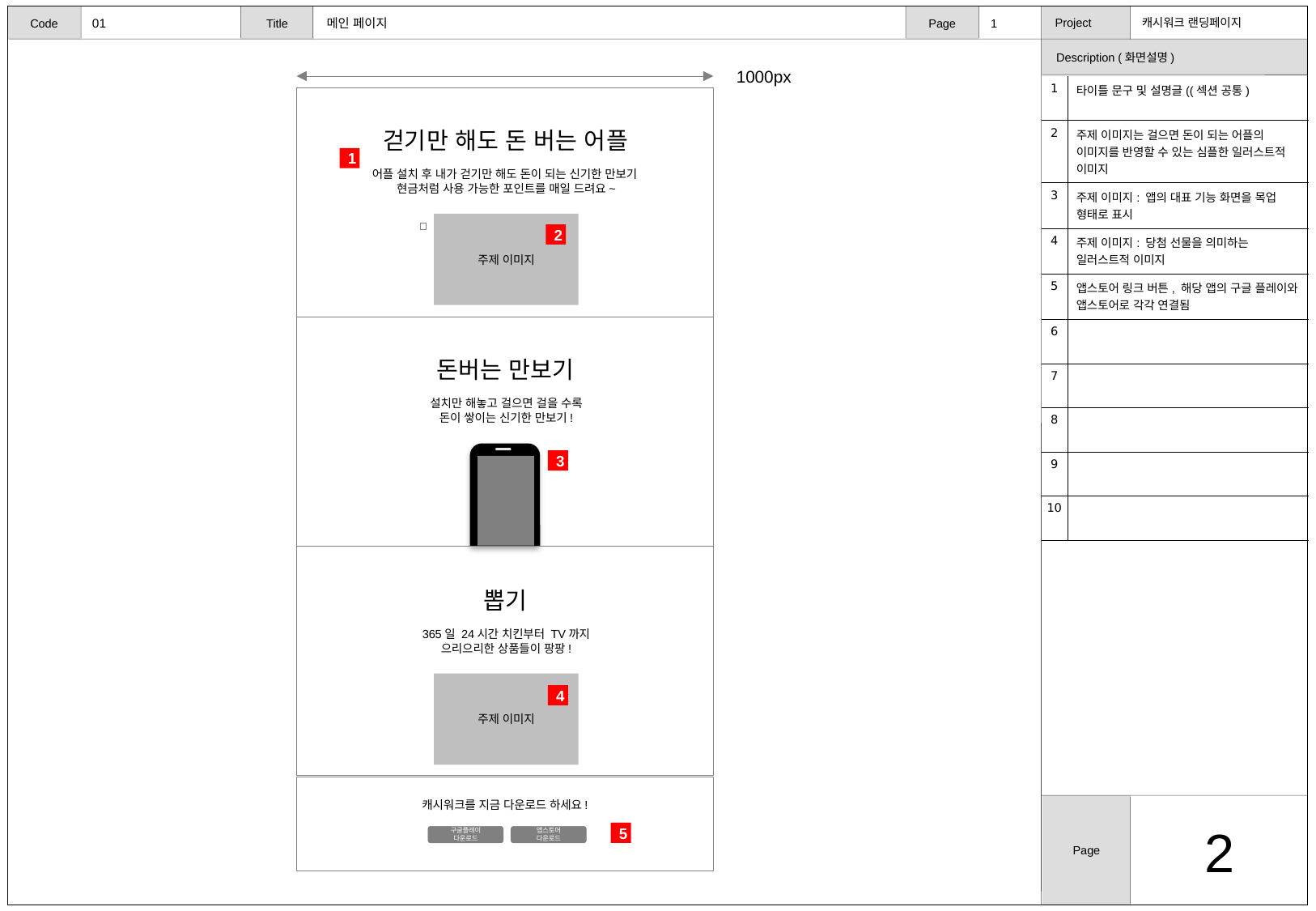

01
메인 페이지
1
1000px
| 1 | 타이틀 문구 및 설명글((섹션 공통) |
| --- | --- |
| 2 | 주제 이미지는 걸으면 돈이 되는 어플의 이미지를 반영할 수 있는 심플한 일러스트적 이미지 |
| 3 | 주제 이미지: 앱의 대표 기능 화면을 목업 형태로 표시 |
| 4 | 주제 이미지: 당첨 선물을 의미하는 일러스트적 이미지 |
| 5 | 앱스토어 링크 버튼, 해당 앱의 구글 플레이와 앱스토어로 각각 연결됨 |
| 6 |  |
| 7 |  |
| 8 |  |
| 9 |  |
| 10 |  |

걷기만 해도 돈 버는 어플
1
어플 설치 후 내가 걷기만 해도 돈이 되는 신기한 만보기
현금처럼 사용 가능한 포인트를 매일 드려요~
주제 이미지

2

돈버는 만보기
설치만 해놓고 걸으면 걸을 수록
돈이 쌓이는 신기한 만보기!

3

뽑기
365일 24시간 치킨부터 TV까지
으리으리한 상품들이 팡팡!
주제 이미지

4

캐시워크를 지금 다운로드 하세요!
5
구글플레이
다운로드
앱스토어
다운로드